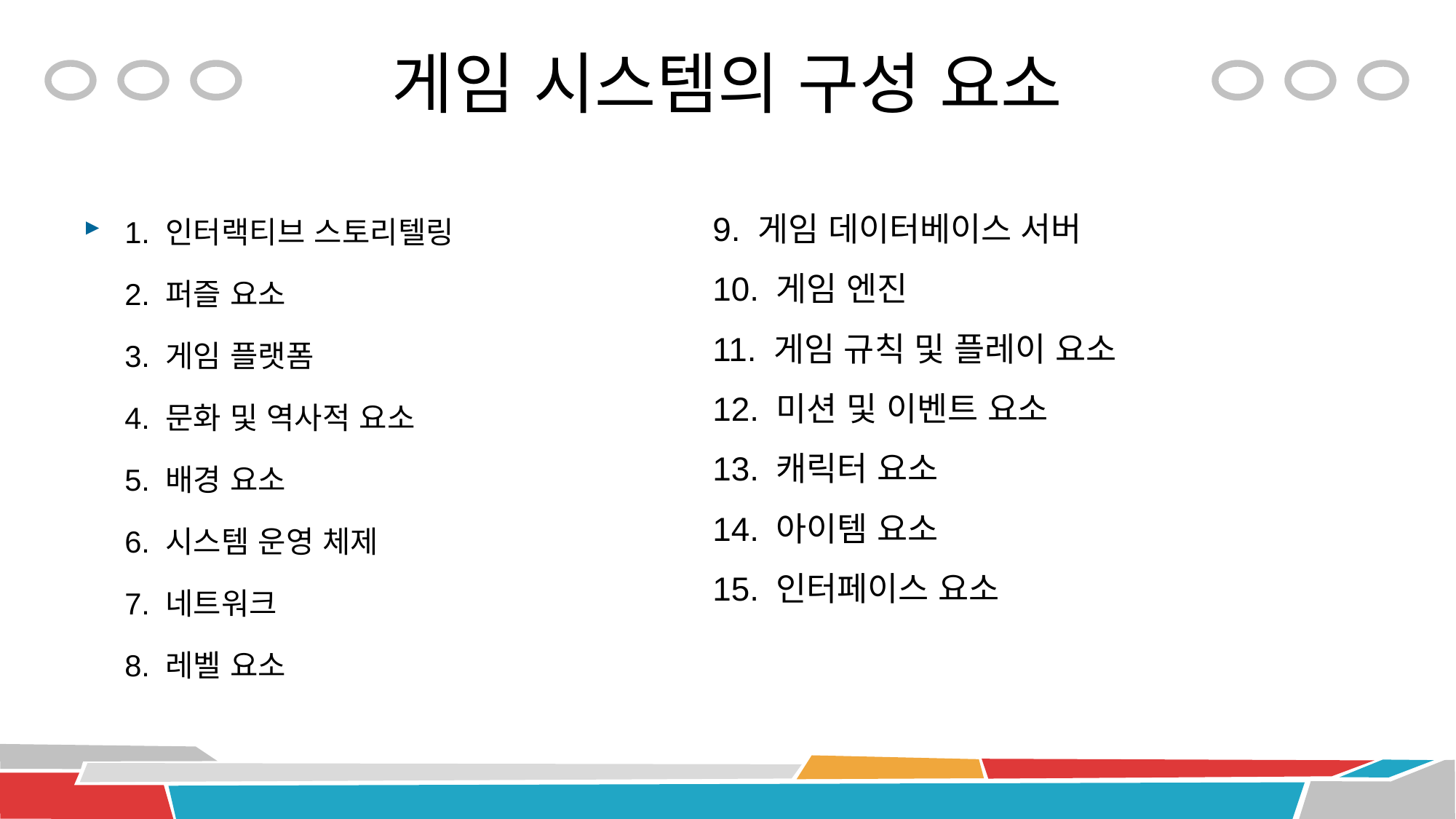

# 게임 시스템의 구성 요소
1. 인터랙티브 스토리텔링
2. 퍼즐 요소
3. 게임 플랫폼
4. 문화 및 역사적 요소
5. 배경 요소
6. 시스템 운영 체제
7. 네트워크
8. 레벨 요소

9. 게임 데이터베이스 서버
10. 게임 엔진
11. 게임 규칙 및 플레이 요소
12. 미션 및 이벤트 요소
13. 캐릭터 요소
14. 아이템 요소
15. 인터페이스 요소